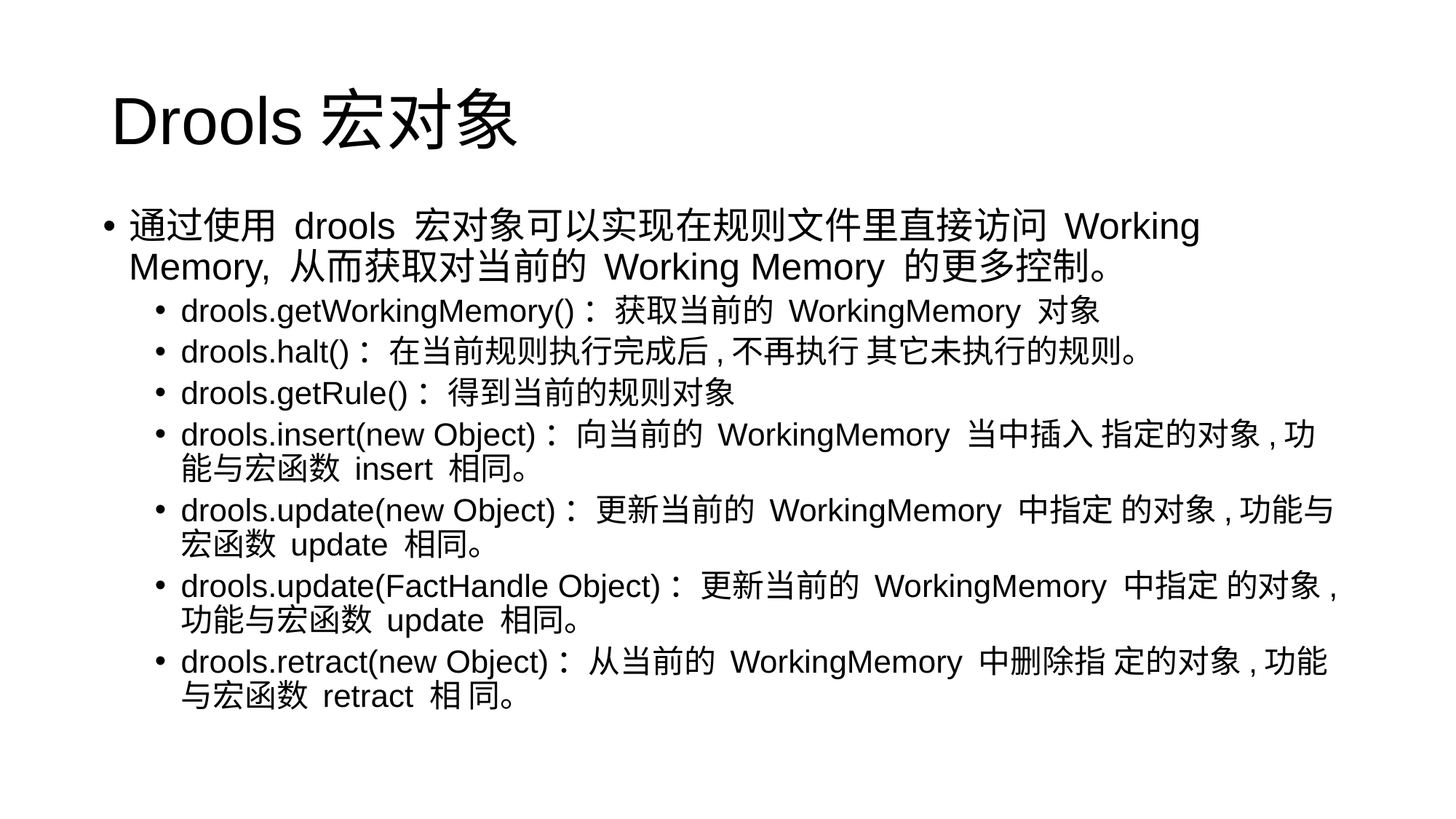

# Drools宏对象
通过使用 drools 宏对象可以实现在规则文件里直接访问 Working Memory, 从而获取对当前的 Working Memory 的更多控制。
drools.getWorkingMemory()：获取当前的 WorkingMemory 对象
drools.halt()：在当前规则执行完成后,不再执行 其它未执行的规则。
drools.getRule()：得到当前的规则对象
drools.insert(new Object)：向当前的 WorkingMemory 当中插入 指定的对象,功能与宏函数 insert 相同。
drools.update(new Object)：更新当前的 WorkingMemory 中指定 的对象,功能与宏函数 update 相同。
drools.update(FactHandle Object)：更新当前的 WorkingMemory 中指定 的对象,功能与宏函数 update 相同。
drools.retract(new Object)：从当前的 WorkingMemory 中删除指 定的对象,功能与宏函数 retract 相 同。